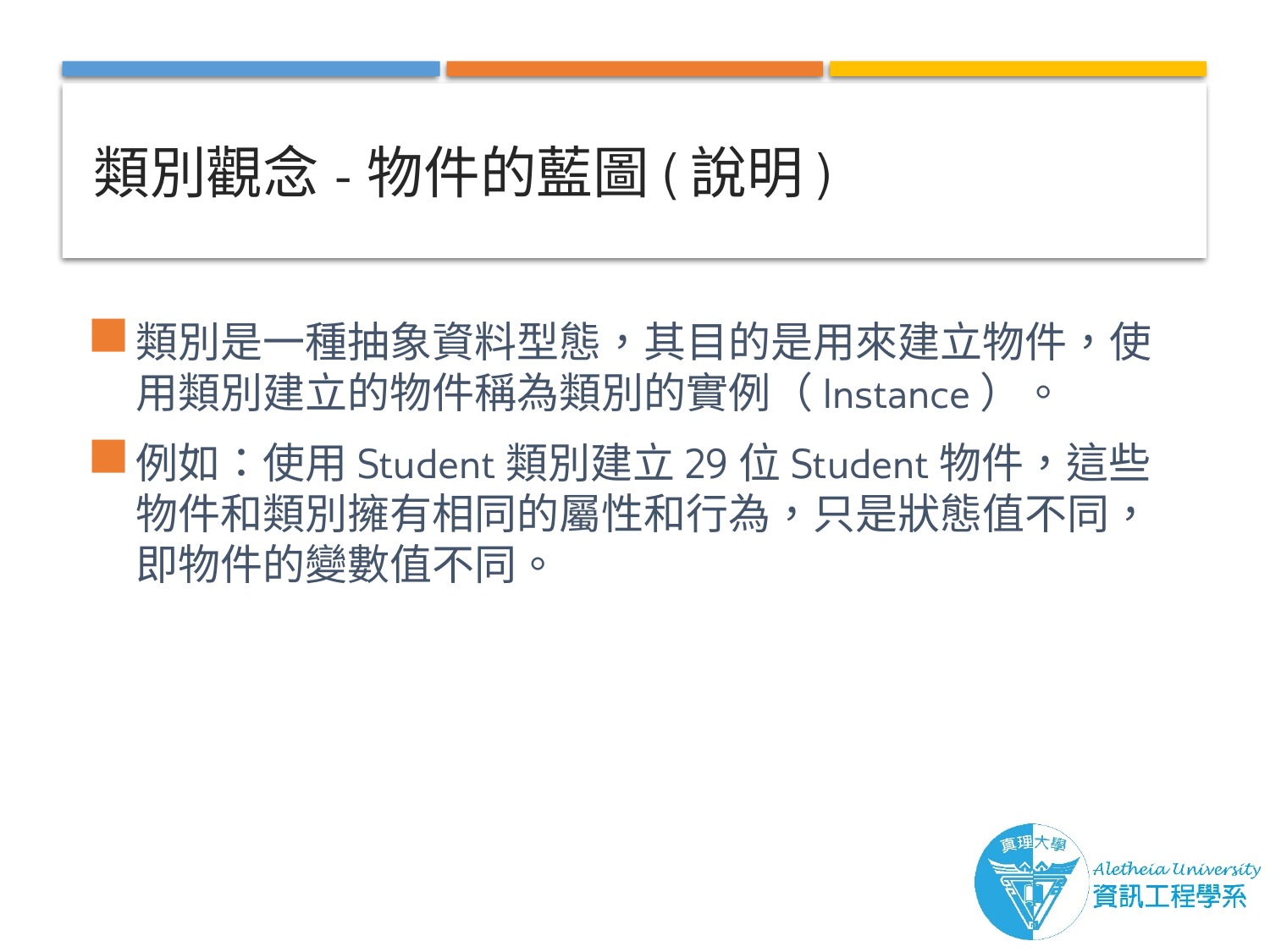

# 類別觀念-物件的藍圖(說明)
類別是一種抽象資料型態，其目的是用來建立物件，使用類別建立的物件稱為類別的實例（Instance）。
例如：使用Student類別建立29位Student物件，這些物件和類別擁有相同的屬性和行為，只是狀態值不同，即物件的變數值不同。